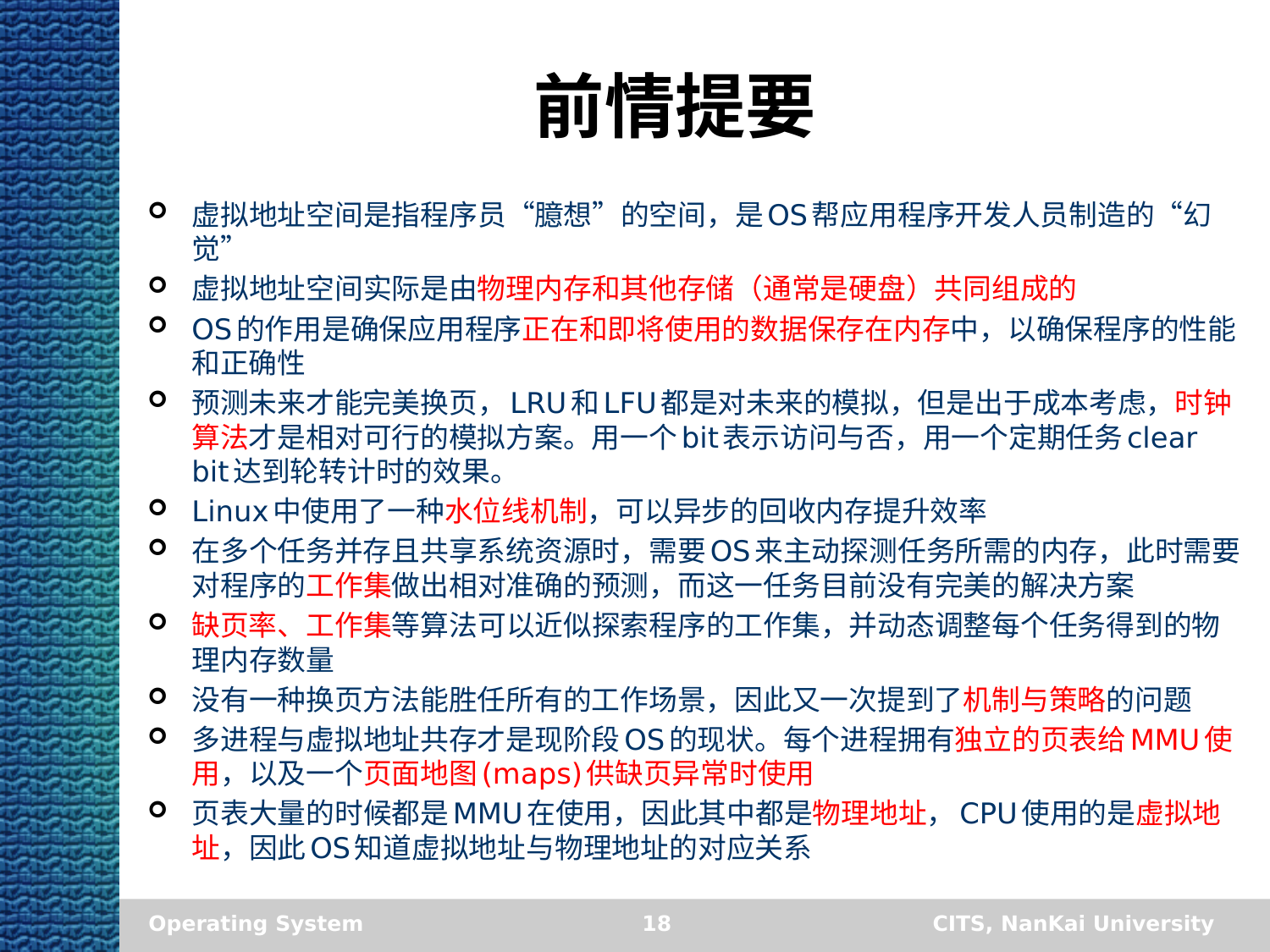

# 前情提要
虚拟地址空间是指程序员“臆想”的空间，是OS帮应用程序开发人员制造的“幻觉”
虚拟地址空间实际是由物理内存和其他存储（通常是硬盘）共同组成的
OS的作用是确保应用程序正在和即将使用的数据保存在内存中，以确保程序的性能和正确性
预测未来才能完美换页，LRU和LFU都是对未来的模拟，但是出于成本考虑，时钟算法才是相对可行的模拟方案。用一个bit表示访问与否，用一个定期任务clear bit达到轮转计时的效果。
Linux中使用了一种水位线机制，可以异步的回收内存提升效率
在多个任务并存且共享系统资源时，需要OS来主动探测任务所需的内存，此时需要对程序的工作集做出相对准确的预测，而这一任务目前没有完美的解决方案
缺页率、工作集等算法可以近似探索程序的工作集，并动态调整每个任务得到的物理内存数量
没有一种换页方法能胜任所有的工作场景，因此又一次提到了机制与策略的问题
多进程与虚拟地址共存才是现阶段OS的现状。每个进程拥有独立的页表给MMU使用，以及一个页面地图(maps)供缺页异常时使用
页表大量的时候都是MMU在使用，因此其中都是物理地址，CPU使用的是虚拟地址，因此OS知道虚拟地址与物理地址的对应关系
Operating System
18
CITS, NanKai University